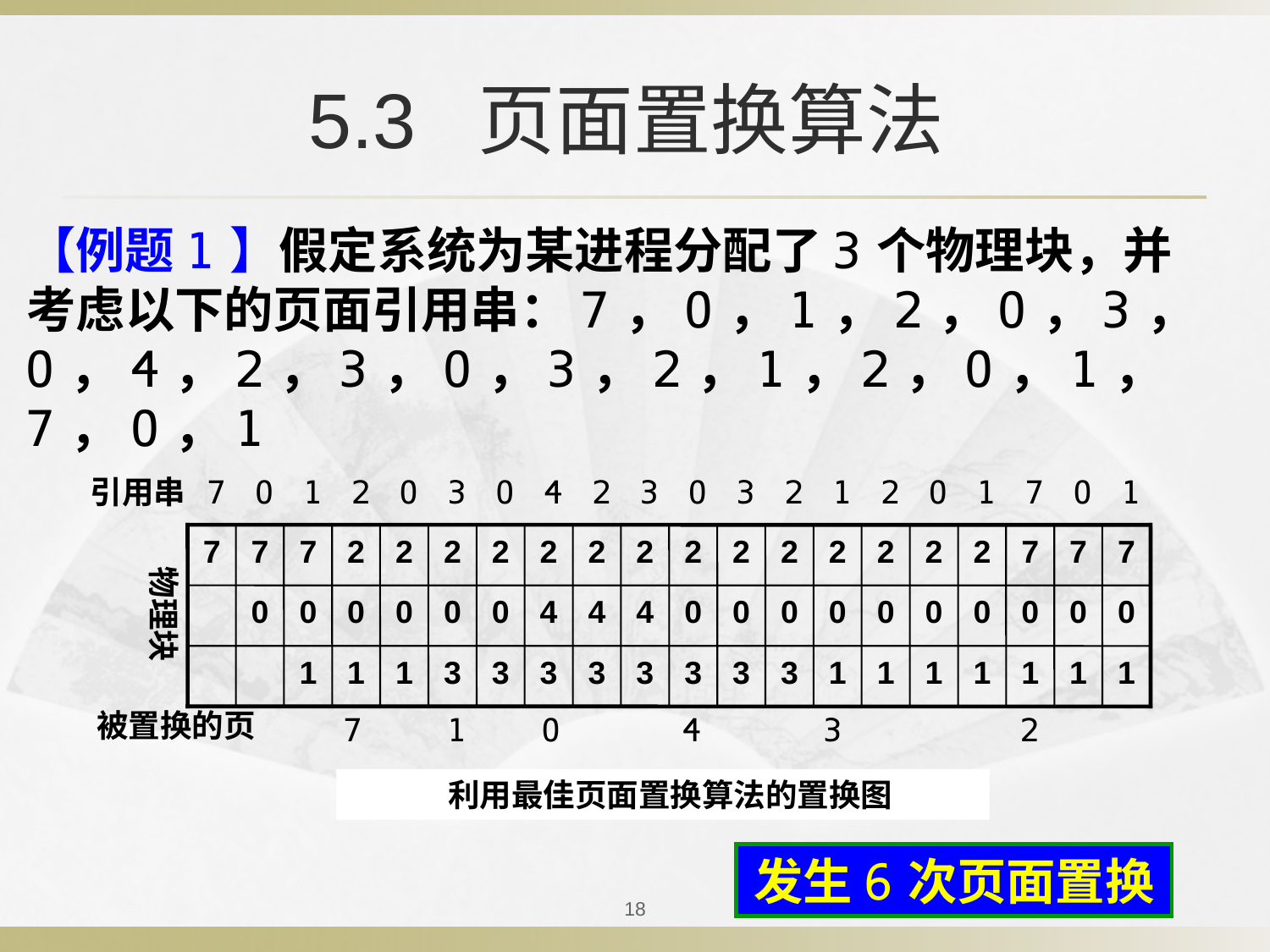

# 5.3  页面置换算法
【例题1】假定系统为某进程分配了3个物理块，并考虑以下的页面引用串：7，0，1，2，0，3，0，4，2，3，0，3，2，1，2，0，1，7，0，1
引用串  7   0   1   2   0   3   0   4   2   3   0   3   2   1   2   0   1   7   0   1
7

7

7

2

2

2

2

2

2

2

2

2

2

2

2

2

2

7

7

7

物理块

0
0
0
0
0
0
4
4
4
0
0
0
0
0
0
0
0
0
0

1
1
1
3
3
3
3
3
3
3
3
1
1
1
1
1
1
1
被置换的页
 7         1        0             4             3                   2

 利用最佳页面置换算法的置换图
发生6次页面置换
18